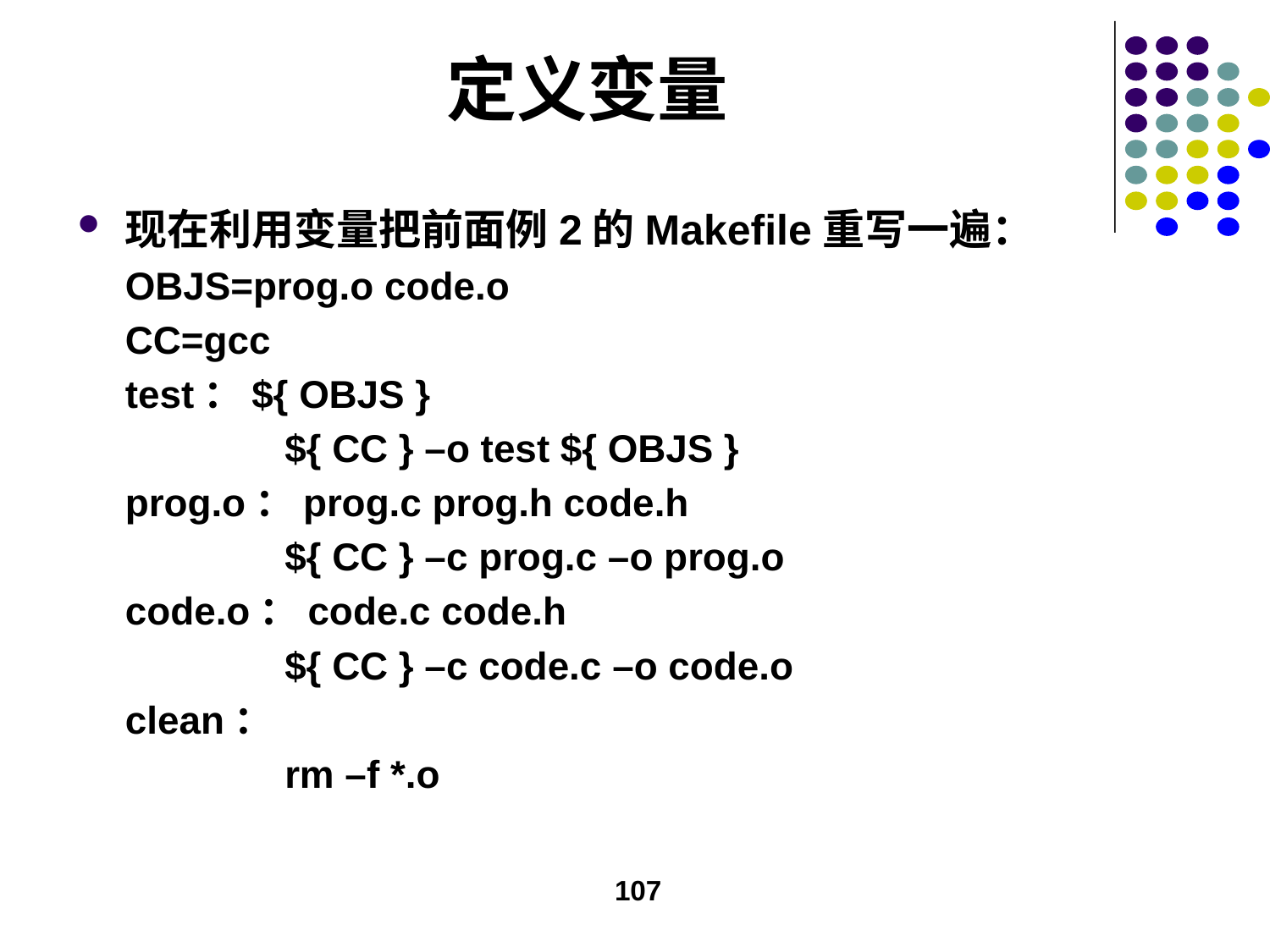

# 定义变量
现在利用变量把前面例2的Makefile重写一遍：
	OBJS=prog.o code.o
	CC=gcc
 	test：${ OBJS }
		   ${ CC } –o test ${ OBJS }
	prog.o：prog.c prog.h code.h
		   ${ CC } –c prog.c –o prog.o
	code.o：code.c code.h
		   ${ CC } –c code.c –o code.o
 	clean：
		   rm –f *.o
107